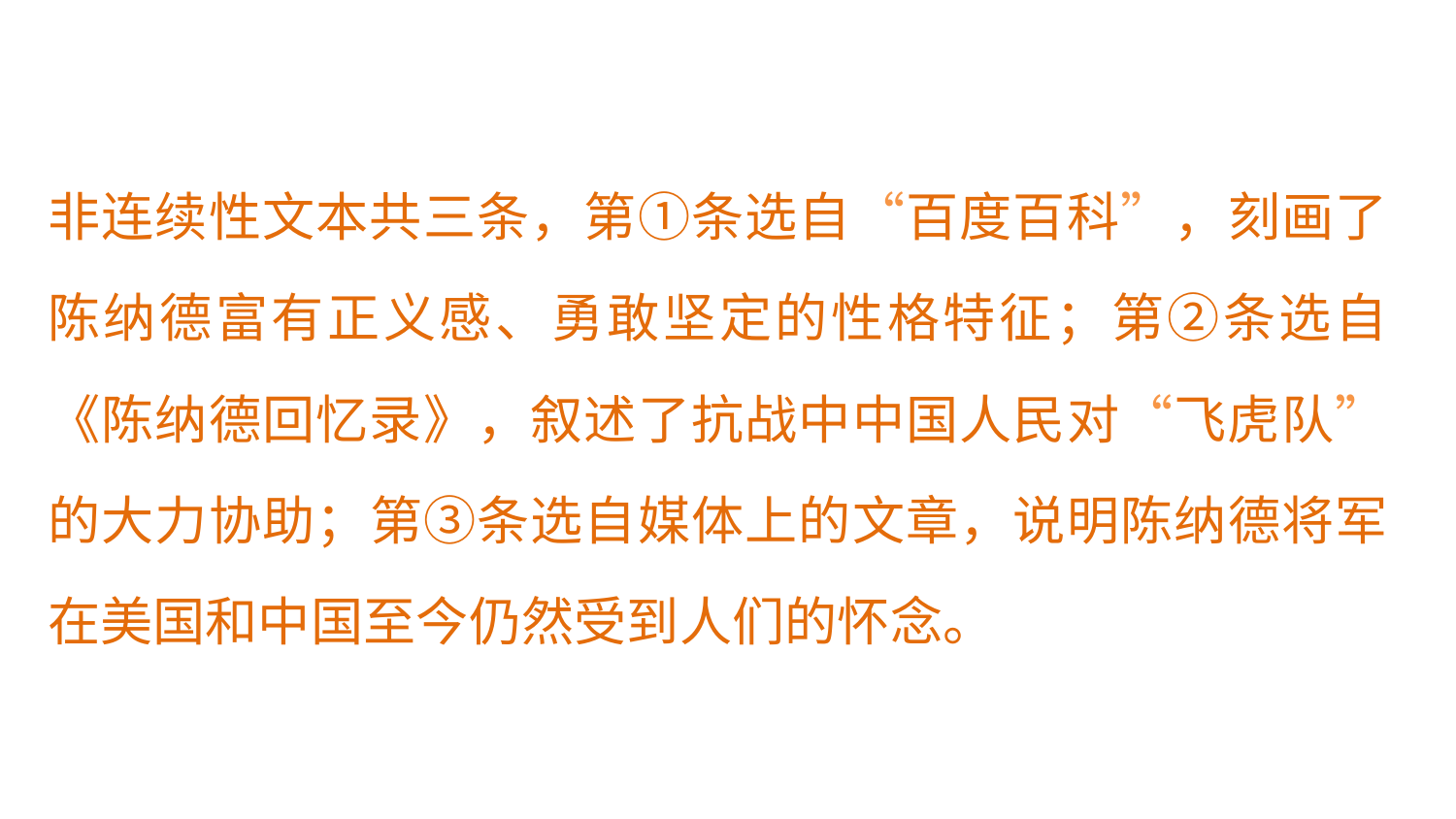

非连续性文本共三条，第①条选自“百度百科”，刻画了陈纳德富有正义感、勇敢坚定的性格特征；第②条选自《陈纳德回忆录》，叙述了抗战中中国人民对“飞虎队”的大力协助；第③条选自媒体上的文章，说明陈纳德将军在美国和中国至今仍然受到人们的怀念。